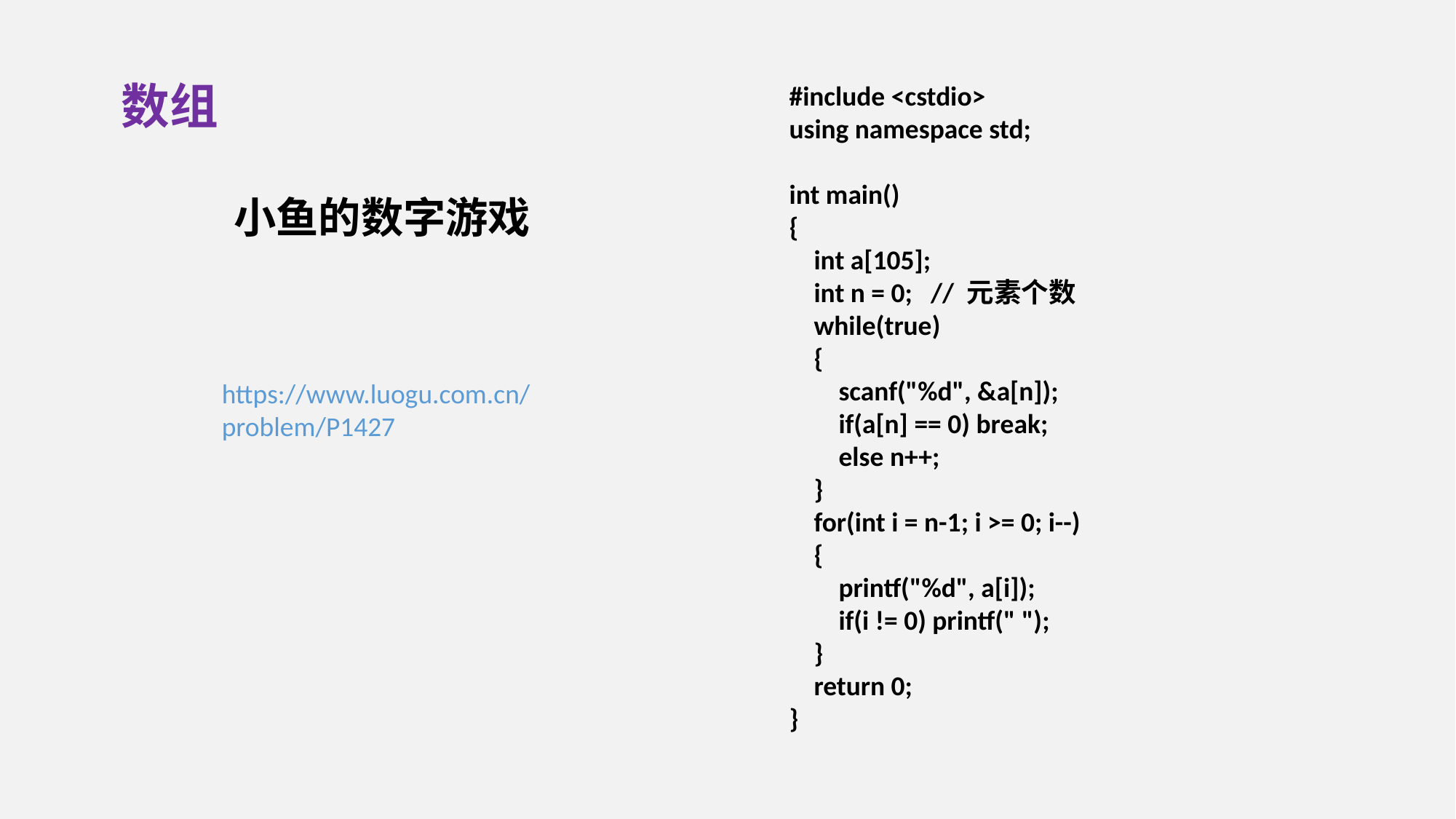

数组
#include <cstdio>
using namespace std;

int main()
{
    int a[105];
    int n = 0;   // 元素个数
    while(true)
    {
        scanf("%d", &a[n]);
        if(a[n] == 0) break;
        else n++;
    }
    for(int i = n-1; i >= 0; i--)
    {
        printf("%d", a[i]);
        if(i != 0) printf(" ");
    }
    return 0;
}
小鱼的数字游戏
https://www.luogu.com.cn/problem/P1427